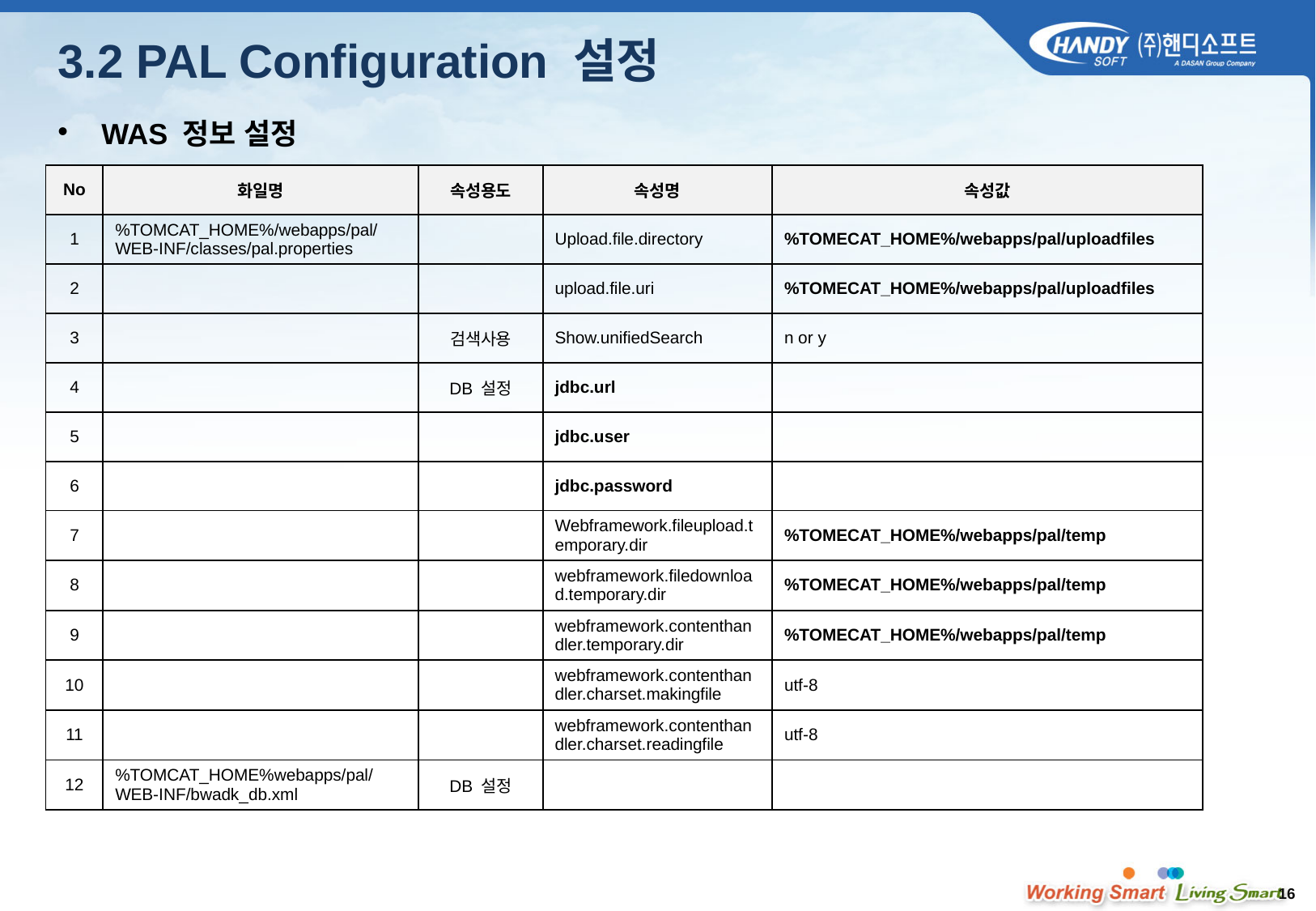

# 3.2 PAL Configuration 설정
WAS 정보 설정
| No | 화일명 | 속성용도 | 속성명 | 속성값 |
| --- | --- | --- | --- | --- |
| 1 | %TOMCAT\_HOME%/webapps/pal/WEB-INF/classes/pal.properties |  | Upload.file.directory | %TOMECAT\_HOME%/webapps/pal/uploadfiles |
| 2 |  |  | upload.file.uri | %TOMECAT\_HOME%/webapps/pal/uploadfiles |
| 3 |  | 검색사용 | Show.unifiedSearch | n or y |
| 4 |  | DB 설정 | jdbc.url |  |
| 5 |  |  | jdbc.user |  |
| 6 |  |  | jdbc.password |  |
| 7 |  |  | Webframework.fileupload.temporary.dir | %TOMECAT\_HOME%/webapps/pal/temp |
| 8 |  |  | webframework.filedownload.temporary.dir | %TOMECAT\_HOME%/webapps/pal/temp |
| 9 |  |  | webframework.contenthandler.temporary.dir | %TOMECAT\_HOME%/webapps/pal/temp |
| 10 |  |  | webframework.contenthandler.charset.makingfile | utf-8 |
| 11 |  |  | webframework.contenthandler.charset.readingfile | utf-8 |
| 12 | %TOMCAT\_HOME%webapps/pal/WEB-INF/bwadk\_db.xml | DB 설정 |  |  |